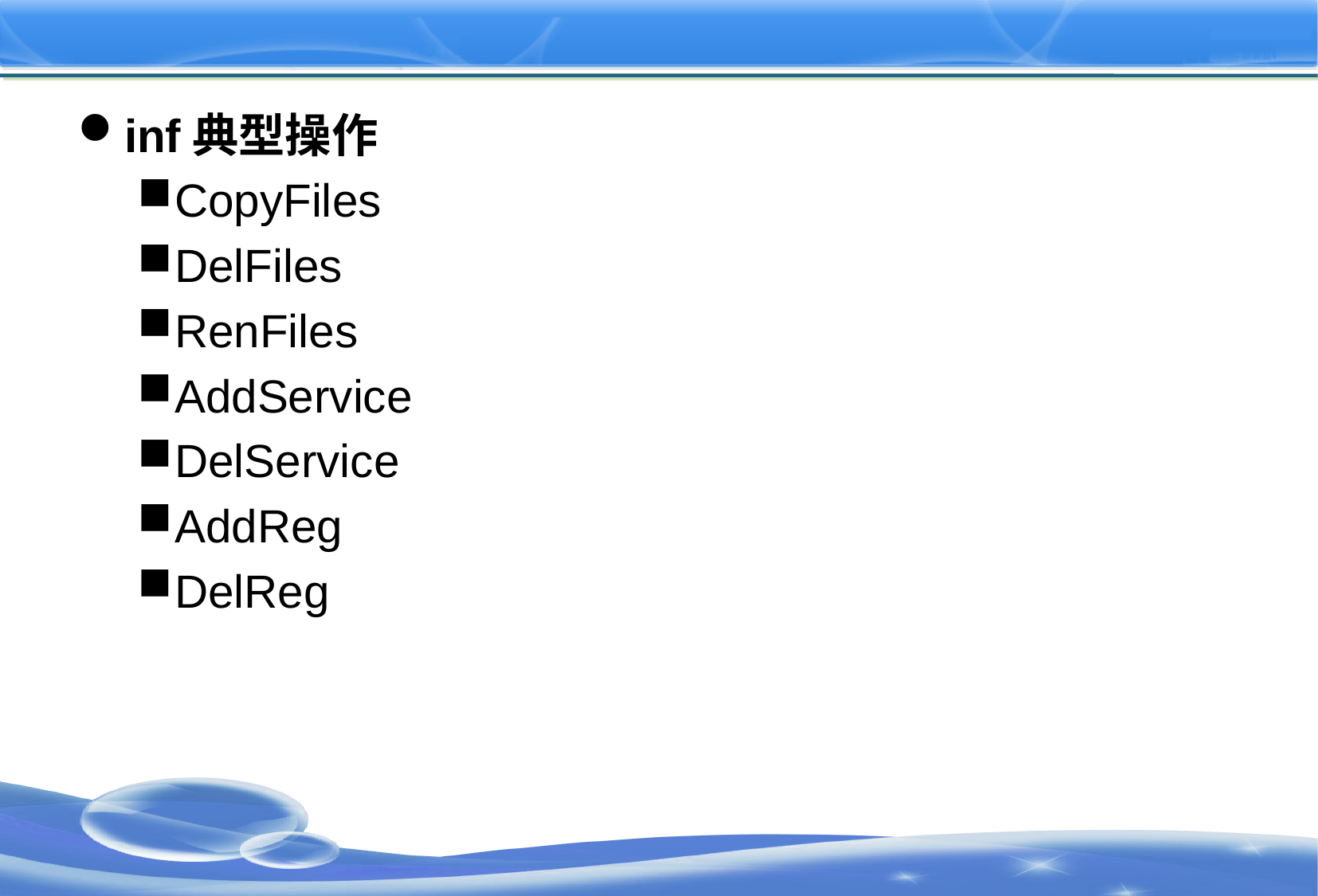

#
inf典型操作
CopyFiles
DelFiles
RenFiles
AddService
DelService
AddReg
DelReg